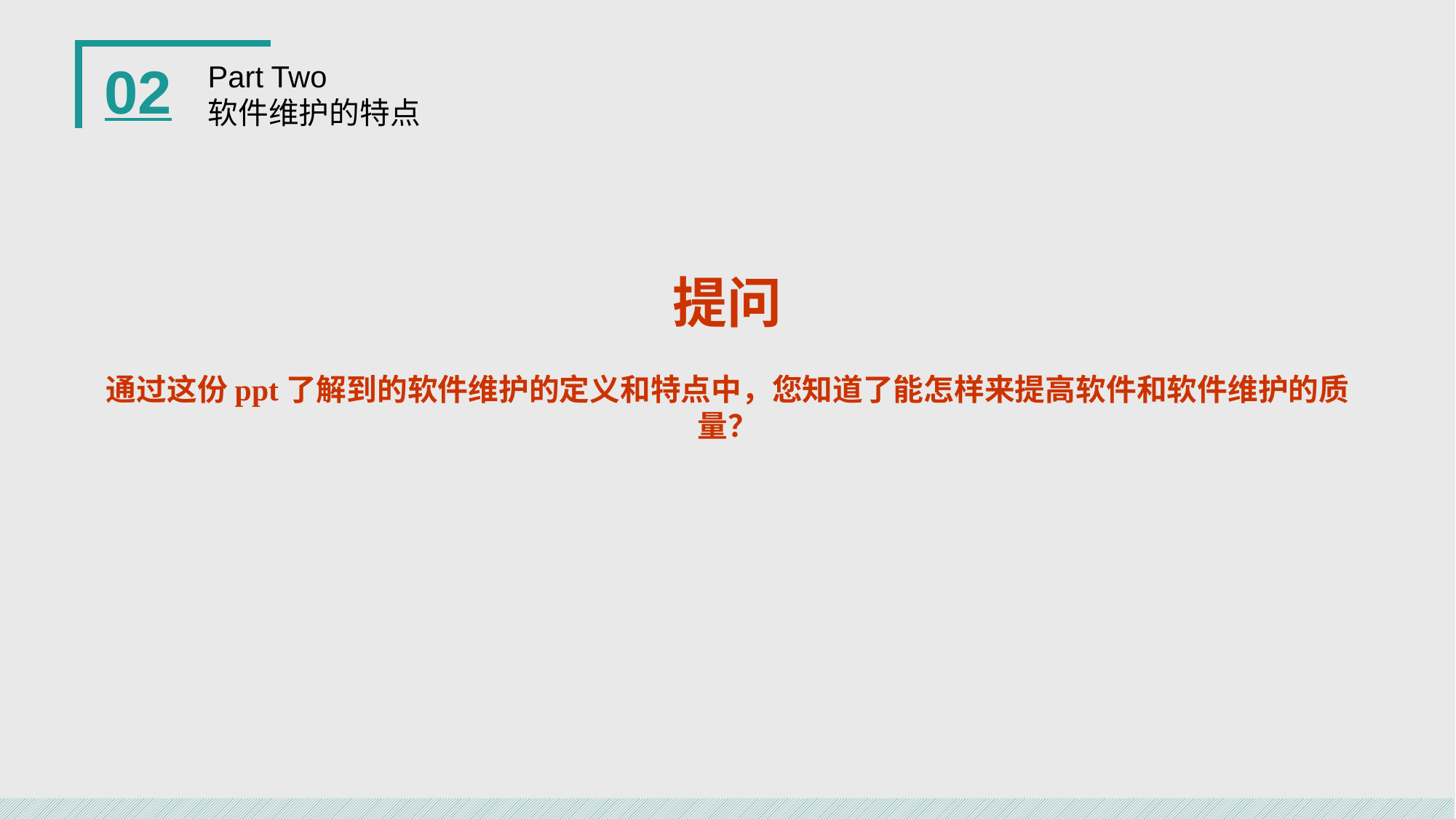

02
Part Two
软件维护的特点

提问

通过这份ppt了解到的软件维护的定义和特点中，您知道了能怎样来提高软件和软件维护的质量？